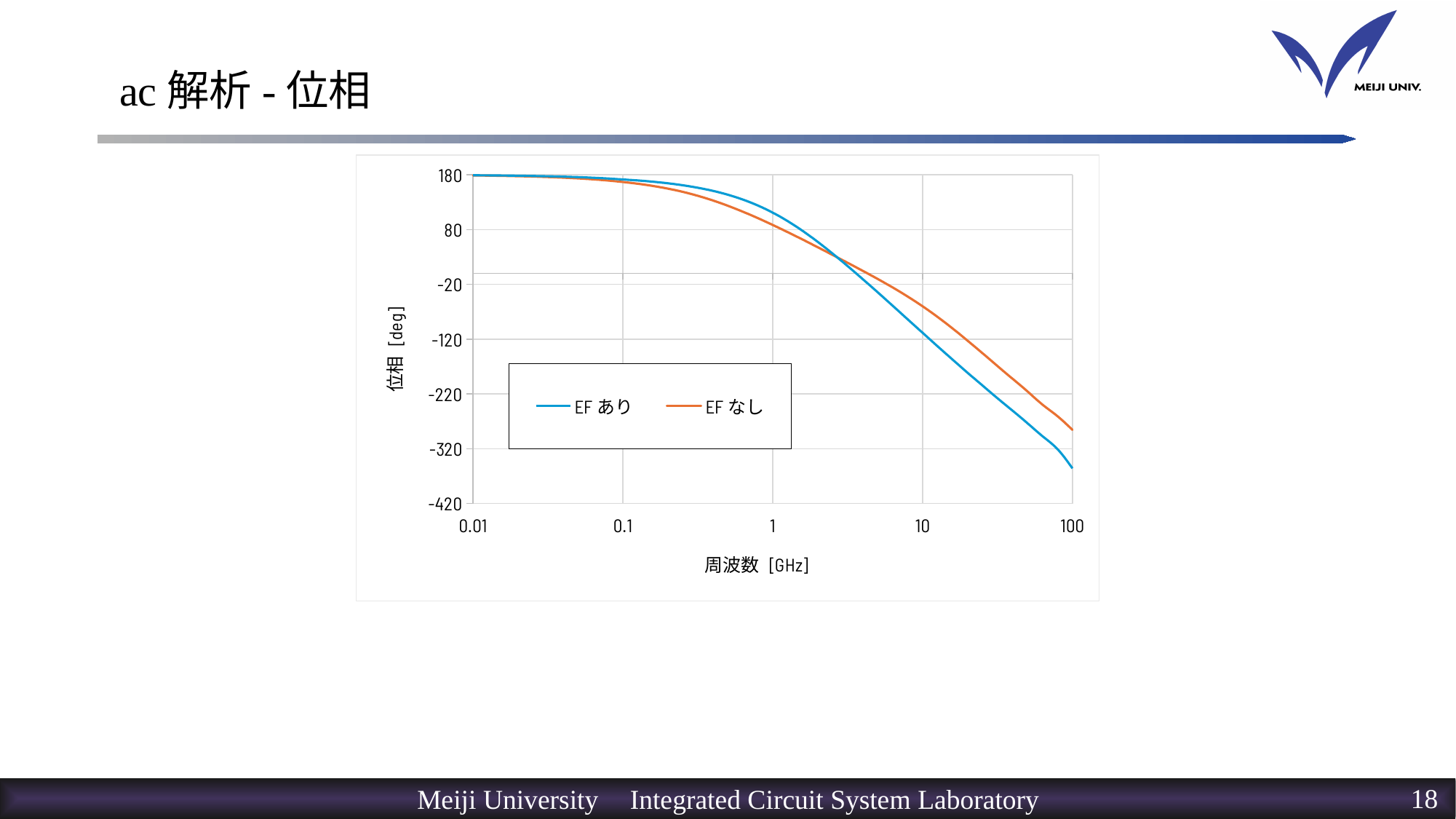

# ac解析-位相

### Chart

| Category |  |  |
|---|---|---|